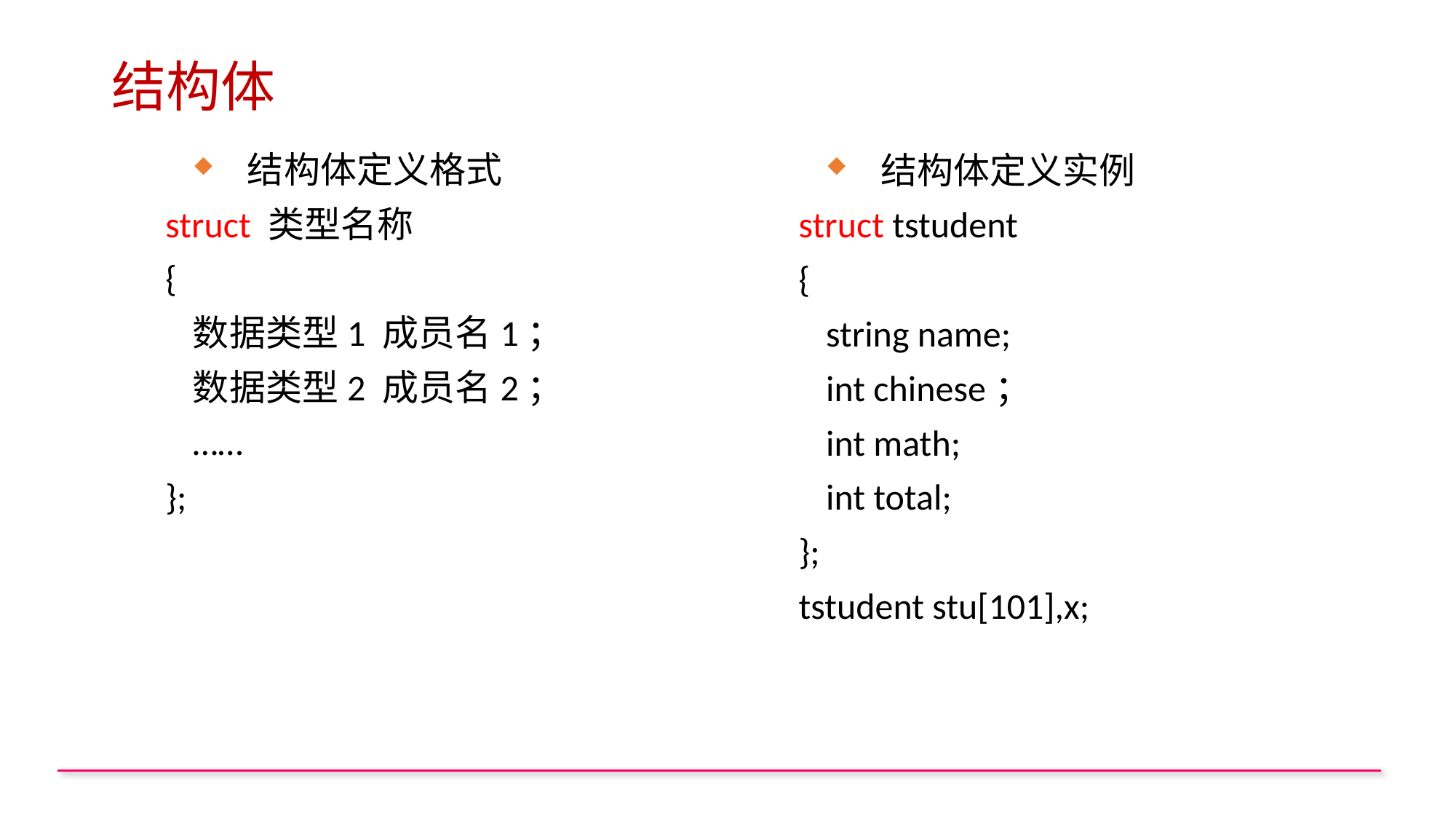

# 结构体
结构体定义格式
struct 类型名称
{
	数据类型1 成员名1；
	数据类型2 成员名2；
	……
};

结构体定义实例
struct tstudent
{
	string name;
	int chinese；
	int math;
	int total;
};
tstudent stu[101],x;